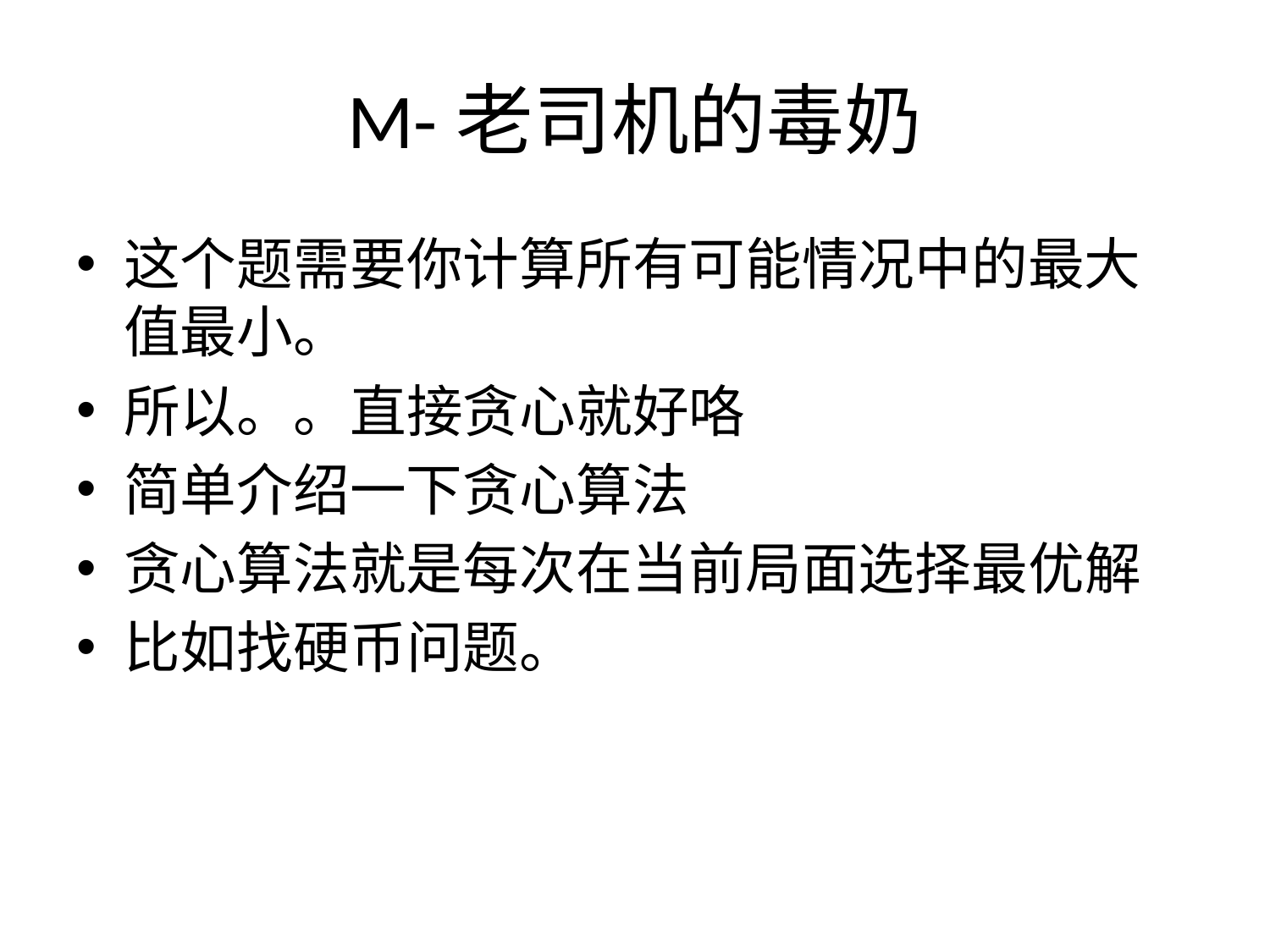

# M-老司机的毒奶
这个题需要你计算所有可能情况中的最大值最小。
所以。。直接贪心就好咯
简单介绍一下贪心算法
贪心算法就是每次在当前局面选择最优解
比如找硬币问题。